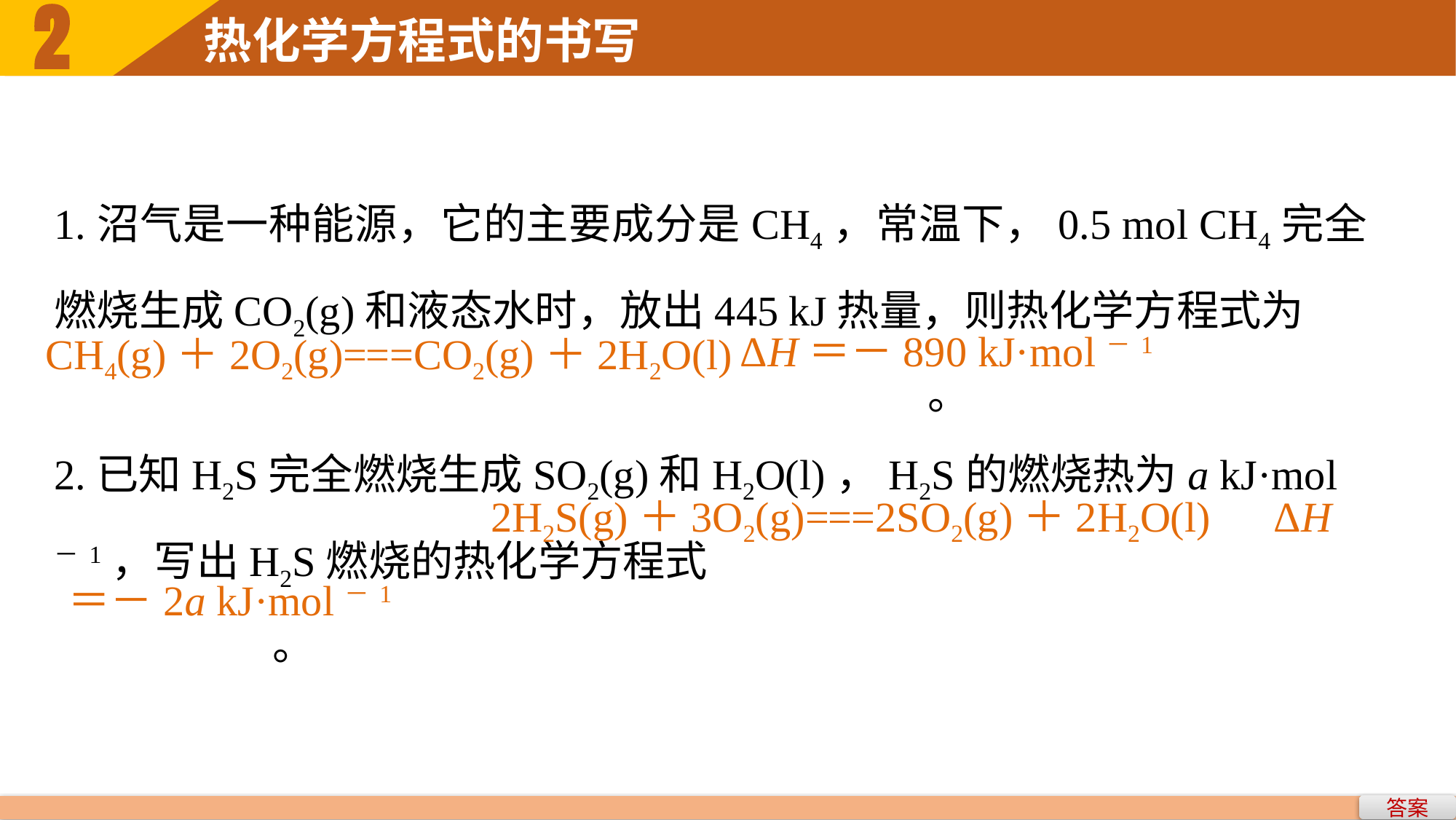

2

            热化学方程式的书写
1.沼气是一种能源，它的主要成分是CH4，常温下，0.5 mol CH4完全燃烧生成CO2(g)和液态水时，放出445 kJ热量，则热化学方程式为
								。
2.已知H2S完全燃烧生成SO2(g)和H2O(l)，H2S的燃烧热为a kJ·mol－1，写出H2S燃烧的热化学方程式									。
ΔH＝－890 kJ·mol－1
CH4(g)＋2O2(g)===CO2(g)＋2H2O(l)
			　　2H2S(g)＋3O2(g)===2SO2(g)＋2H2O(l)　ΔH＝－2a kJ·mol－1
答案